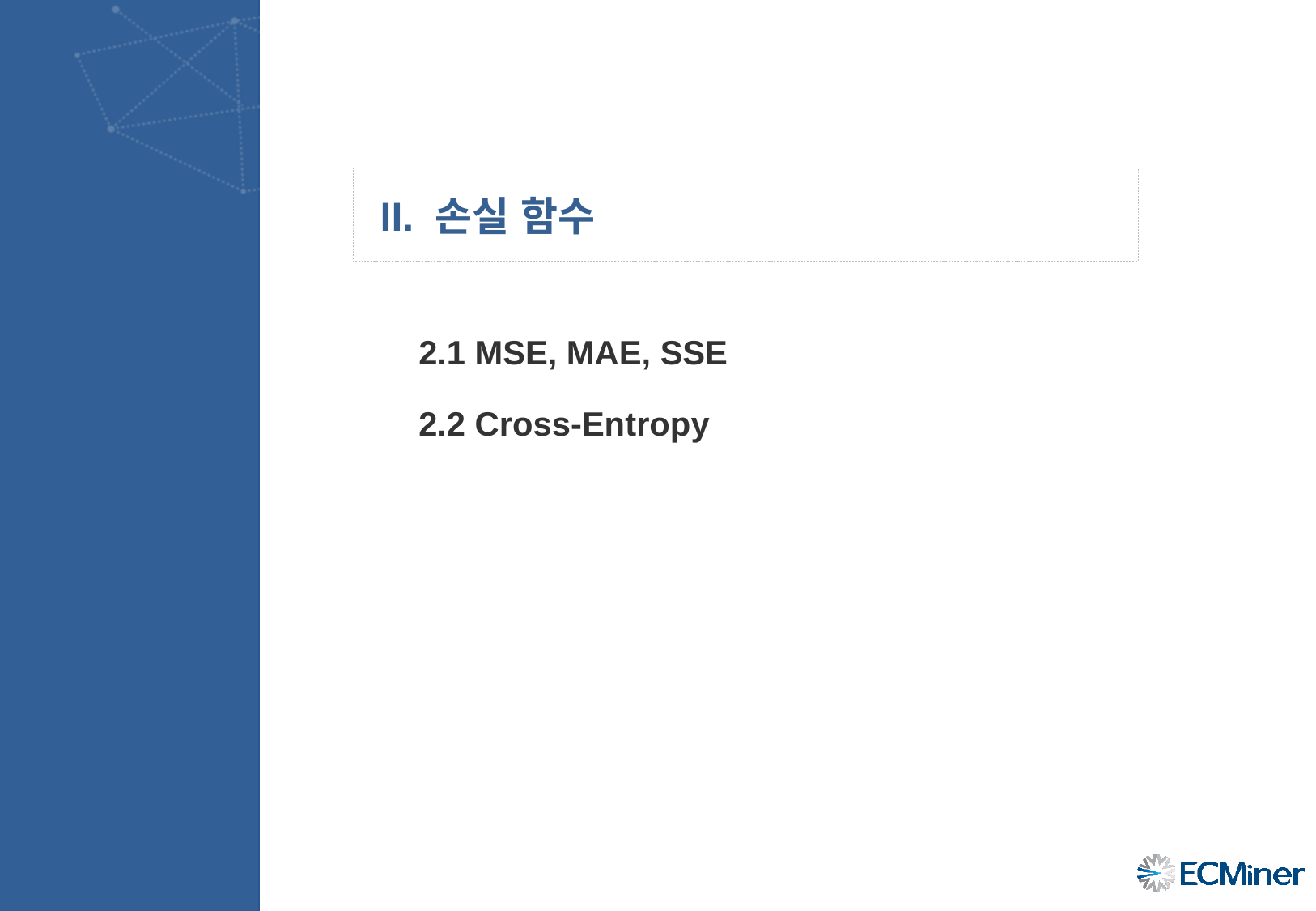

II. 손실 함수
2.1 MSE, MAE, SSE
2.2 Cross-Entropy